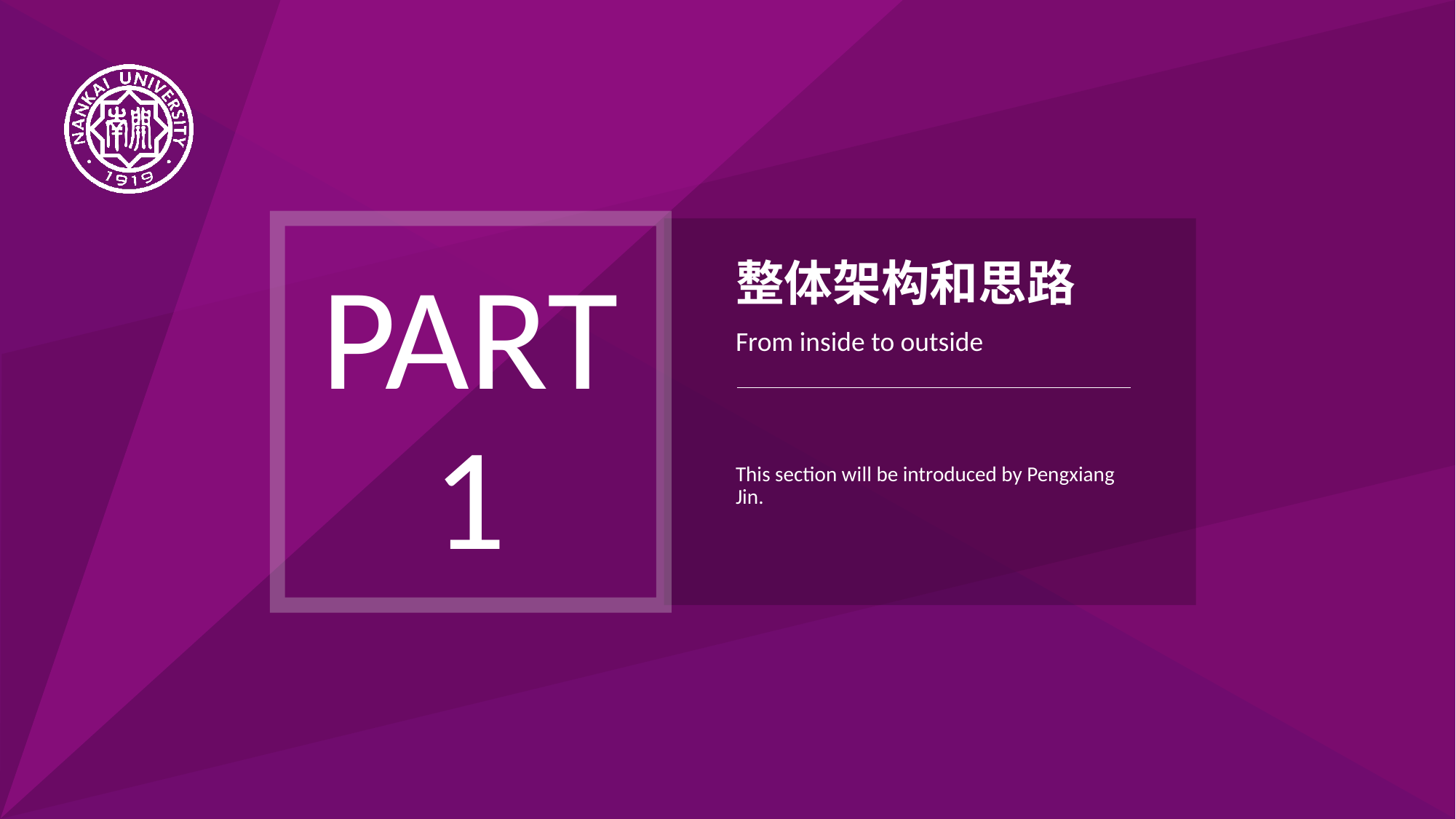

整体架构和思路
From inside to outside
This section will be introduced by Pengxiang Jin.
1